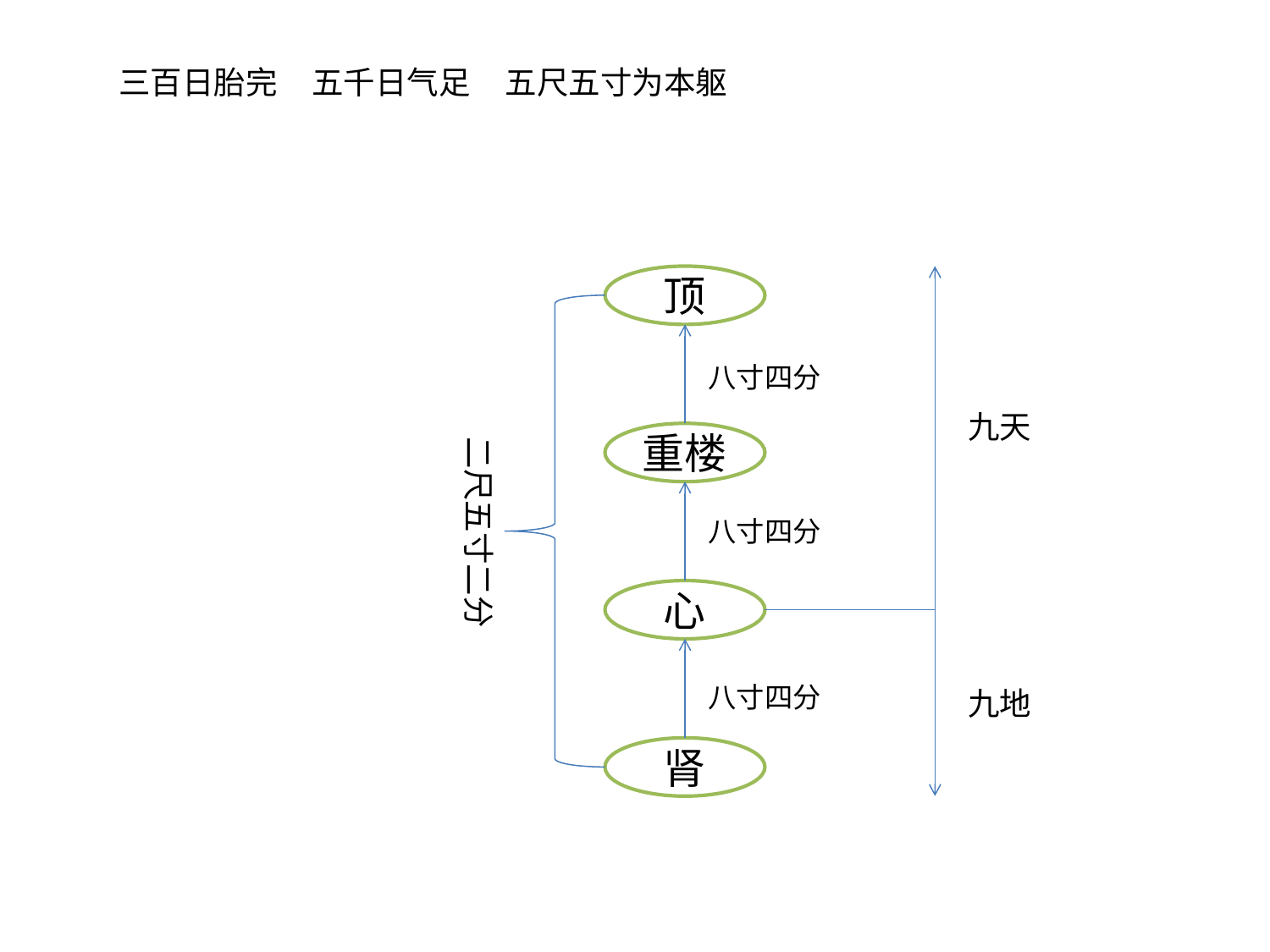

三百日胎完
五千日气足
五尺五寸为本躯
顶

八寸四分
九天
重楼
二尺五寸二分
八寸四分
心
八寸四分
九地
肾